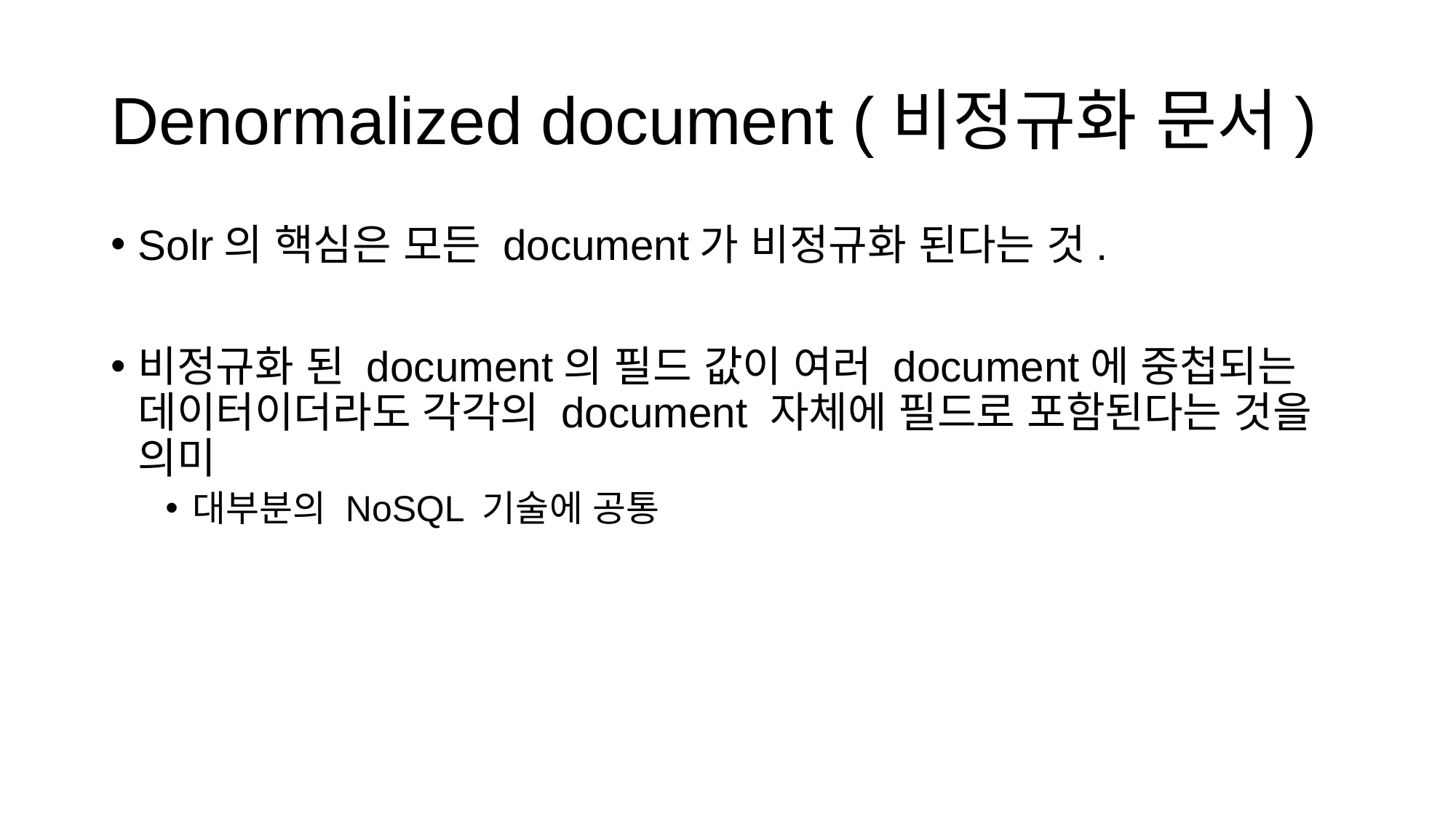

# Denormalized document (비정규화 문서)
Solr의 핵심은 모든 document가 비정규화 된다는 것.

비정규화 된 document의 필드 값이 여러 document에 중첩되는 데이터이더라도 각각의 document 자체에 필드로 포함된다는 것을 의미
대부분의 NoSQL 기술에 공통